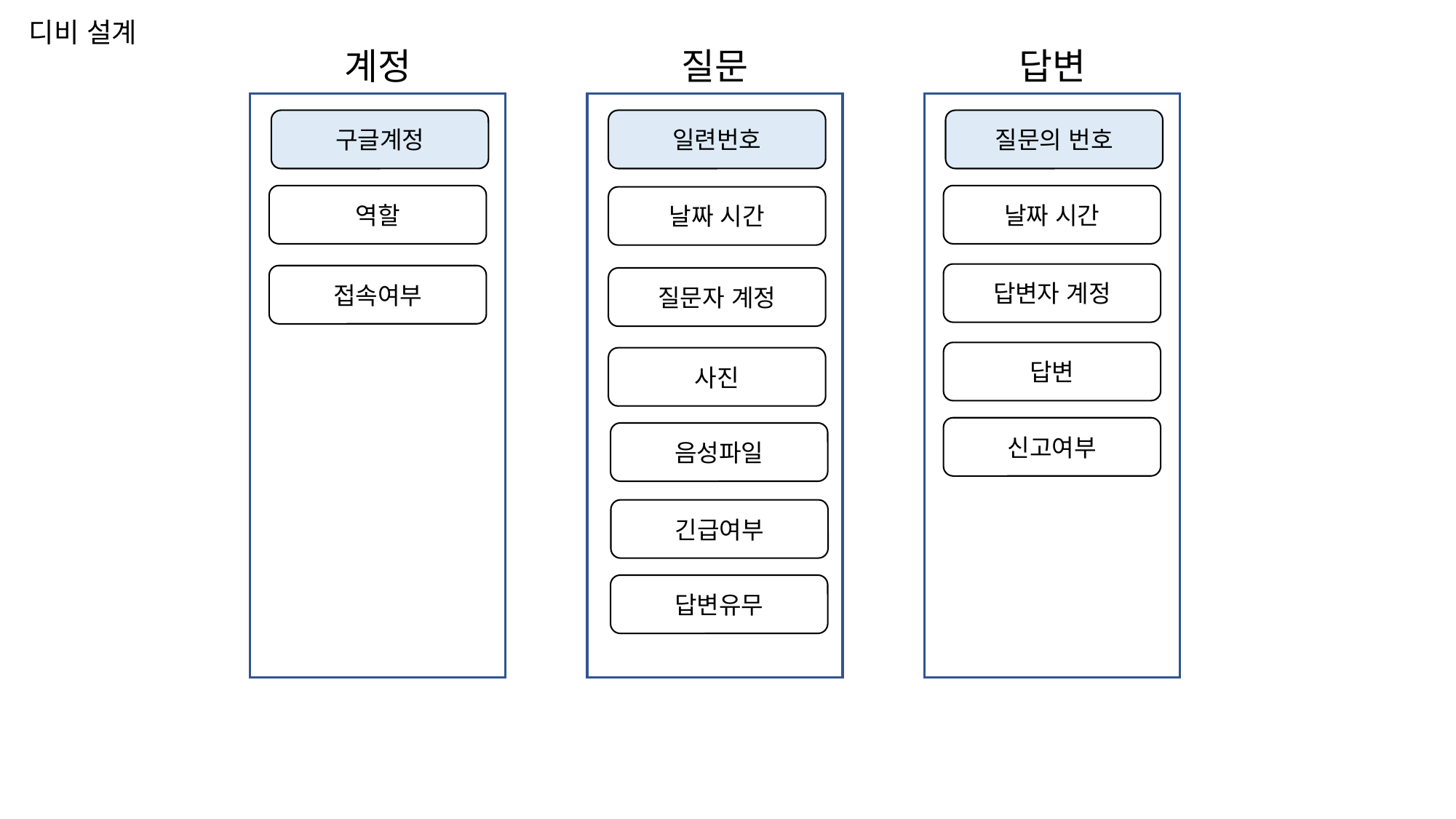

디비 설계
계정
답변
질문

구글계정
질문의 번호
일련번호
역할
날짜 시간
날짜 시간
답변자 계정
접속여부
질문자 계정
답변
사진
신고여부
음성파일
긴급여부
답변유무